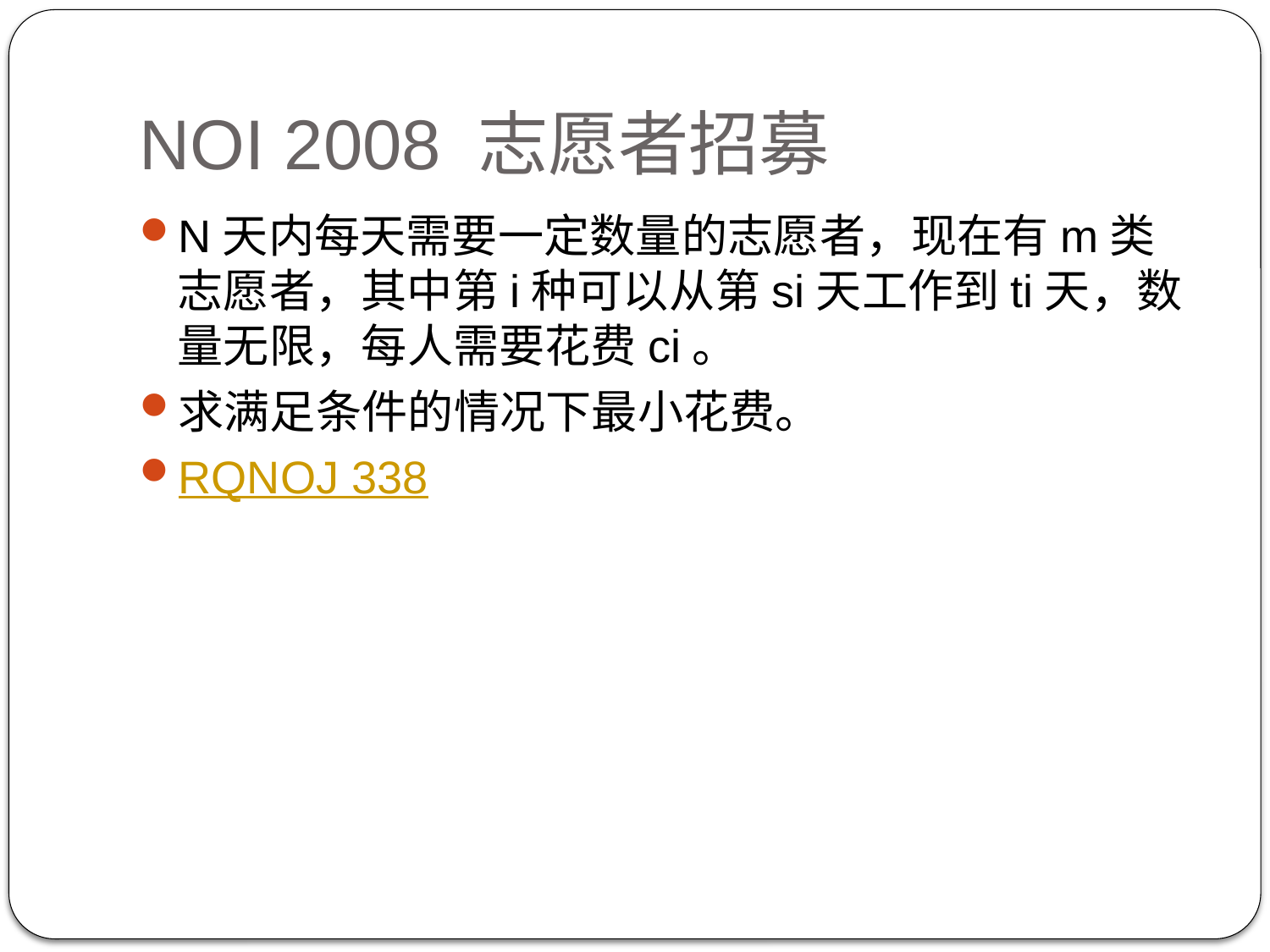

# NOI 2008 志愿者招募
N天内每天需要一定数量的志愿者，现在有m类志愿者，其中第i种可以从第si天工作到ti天，数量无限，每人需要花费ci。
求满足条件的情况下最小花费。
RQNOJ 338